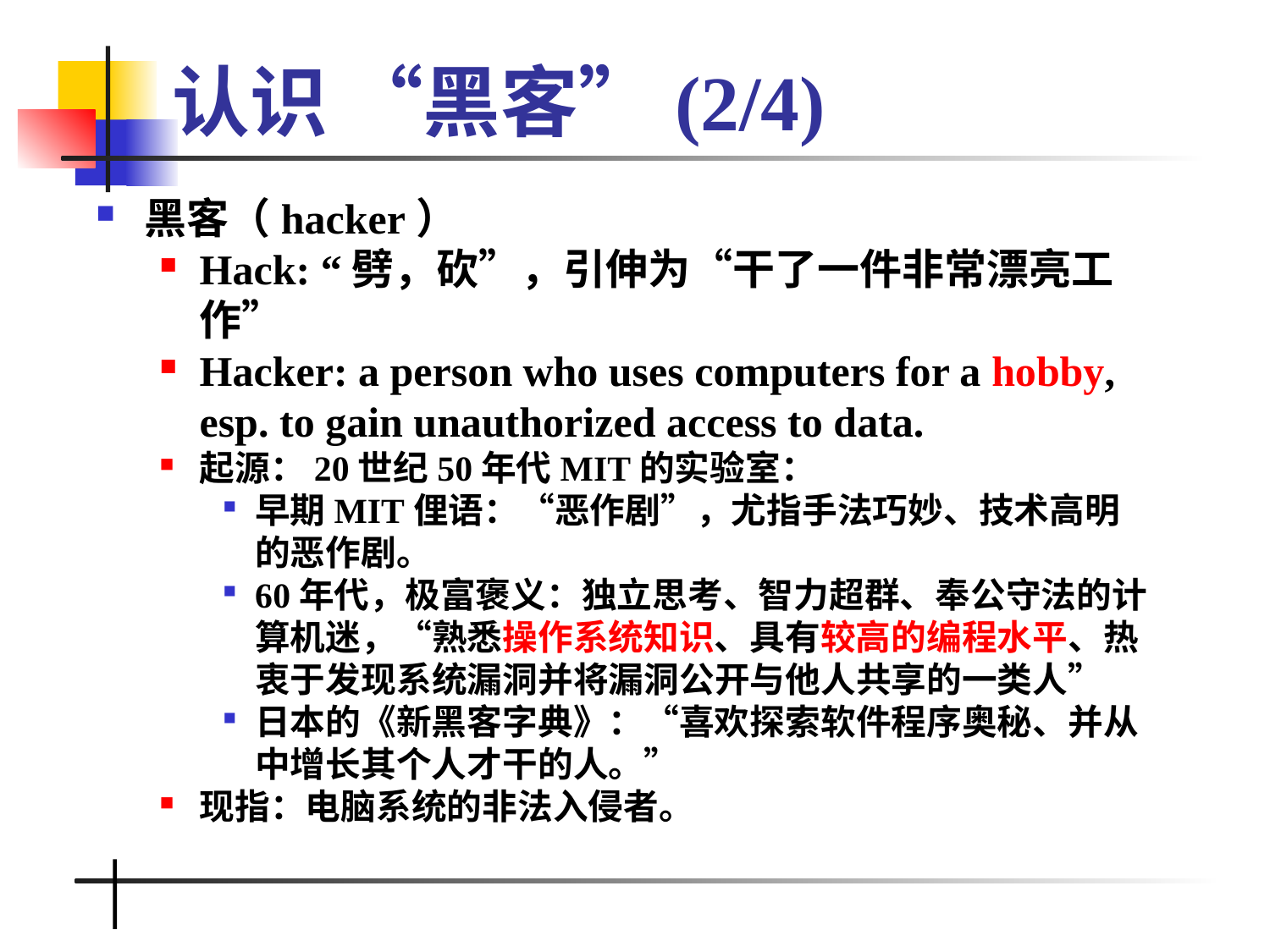

# 认识 “黑客”(2/4)
黑客（hacker）
Hack: “劈，砍”，引伸为“干了一件非常漂亮工作”
Hacker: a person who uses computers for a hobby, esp. to gain unauthorized access to data.
起源：20世纪50年代MIT的实验室：
早期MIT俚语：“恶作剧”，尤指手法巧妙、技术高明的恶作剧。
60年代，极富褒义：独立思考、智力超群、奉公守法的计算机迷，“熟悉操作系统知识、具有较高的编程水平、热衷于发现系统漏洞并将漏洞公开与他人共享的一类人”
日本的《新黑客字典》：“喜欢探索软件程序奥秘、并从中增长其个人才干的人。”
现指：电脑系统的非法入侵者。